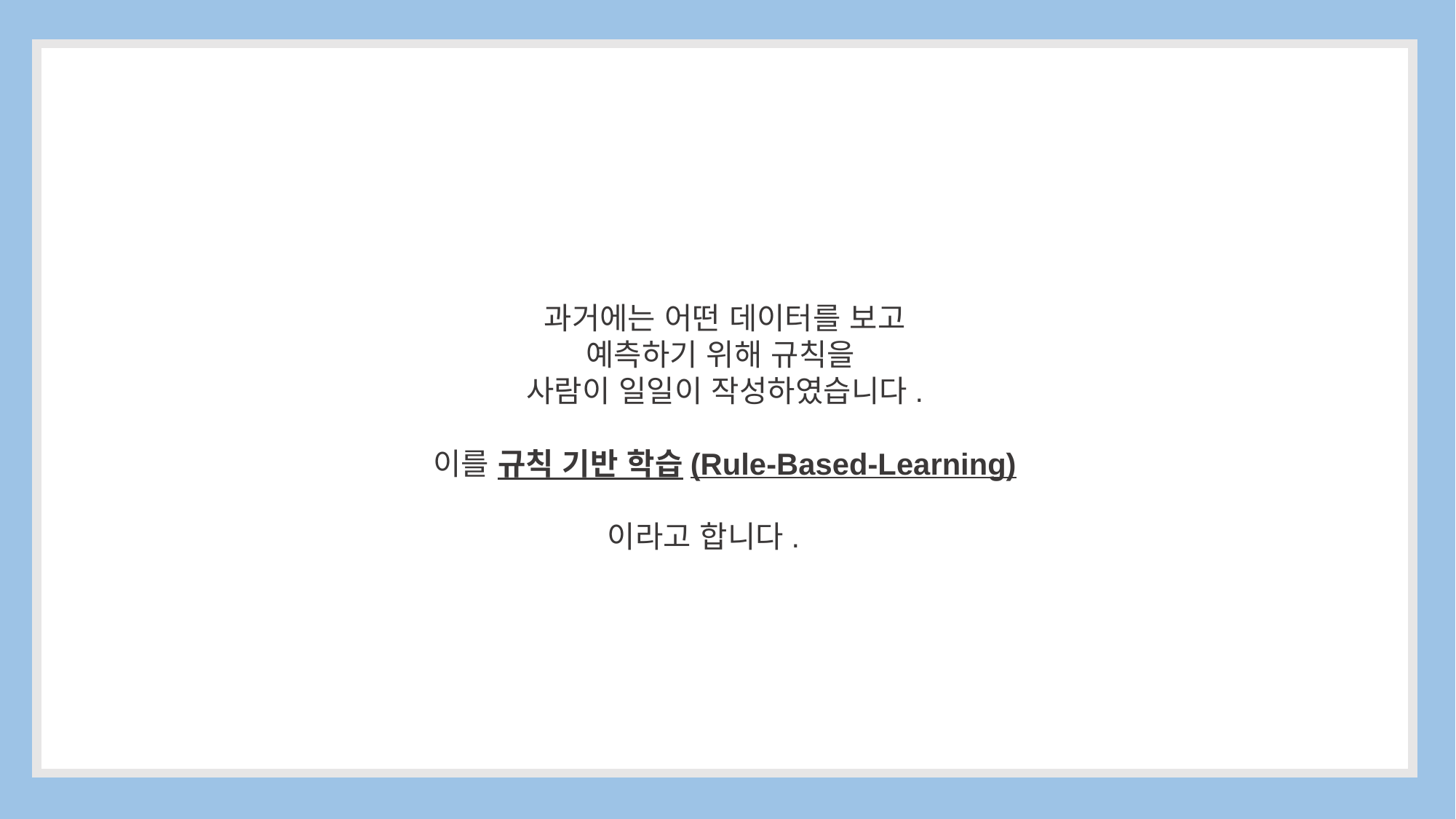

과거에는 어떤 데이터를 보고
예측하기 위해 규칙을
사람이 일일이 작성하였습니다.

이를 규칙 기반 학습(Rule-Based-Learning)

이라고 합니다.